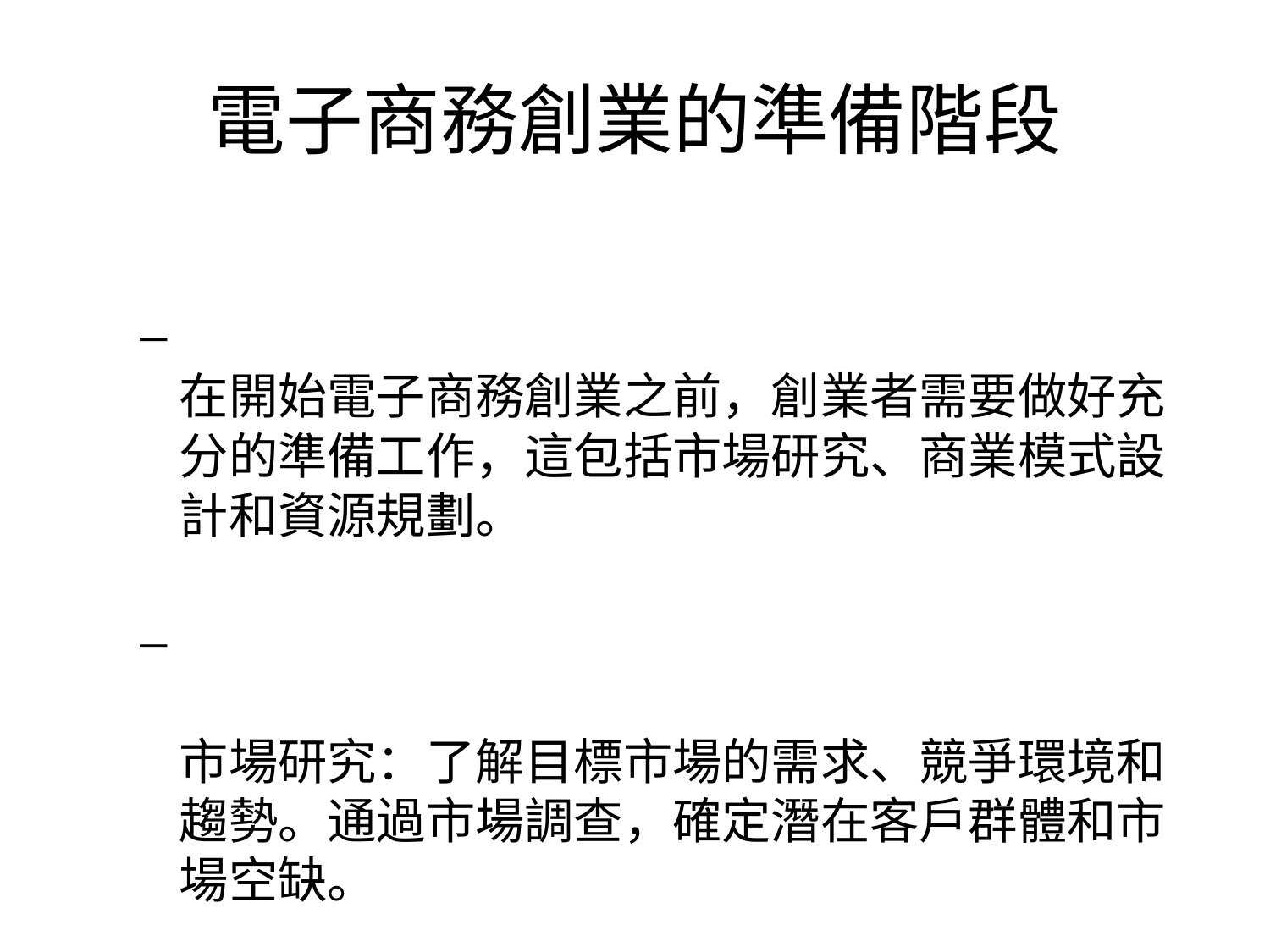

# 電子商務創業的準備階段

在開始電子商務創業之前，創業者需要做好充分的準備工作，這包括市場研究、商業模式設計和資源規劃。
市場研究：了解目標市場的需求、競爭環境和趨勢。通過市場調查，確定潛在客戶群體和市場空缺。
市場研究：了解目標市場的需求、競爭環境和趨勢。通過市場調查，確定潛在客戶群體和市場空缺。
商業模式設計：選擇適合的電子商務模式，如B2C、B2B、C2C或O2O，並確定主要的盈利方式。
商業模式設計：選擇適合的電子商務模式，如B2C、B2B、C2C或O2O，並確定主要的盈利方式。
資源規劃：確定需要的資源，包括技術支持、人力資源、物流合作夥伴和供應鏈管理。
資源規劃：確定需要的資源，包括技術支持、人力資源、物流合作夥伴和供應鏈管理。